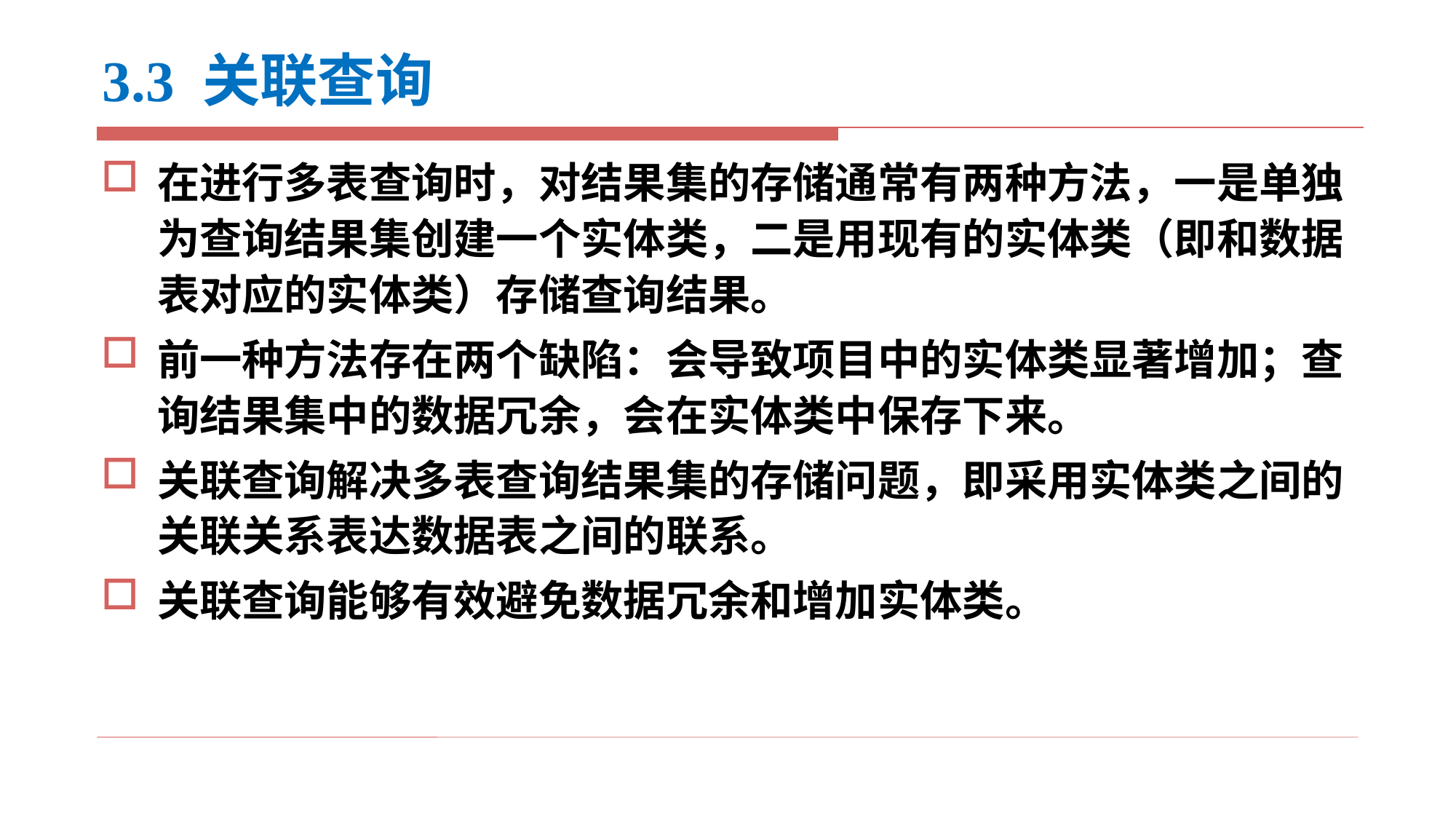

# 3.3 关联查询
在进行多表查询时，对结果集的存储通常有两种方法，一是单独为查询结果集创建一个实体类，二是用现有的实体类（即和数据表对应的实体类）存储查询结果。
前一种方法存在两个缺陷：会导致项目中的实体类显著增加；查询结果集中的数据冗余，会在实体类中保存下来。
关联查询解决多表查询结果集的存储问题，即采用实体类之间的关联关系表达数据表之间的联系。
关联查询能够有效避免数据冗余和增加实体类。
33